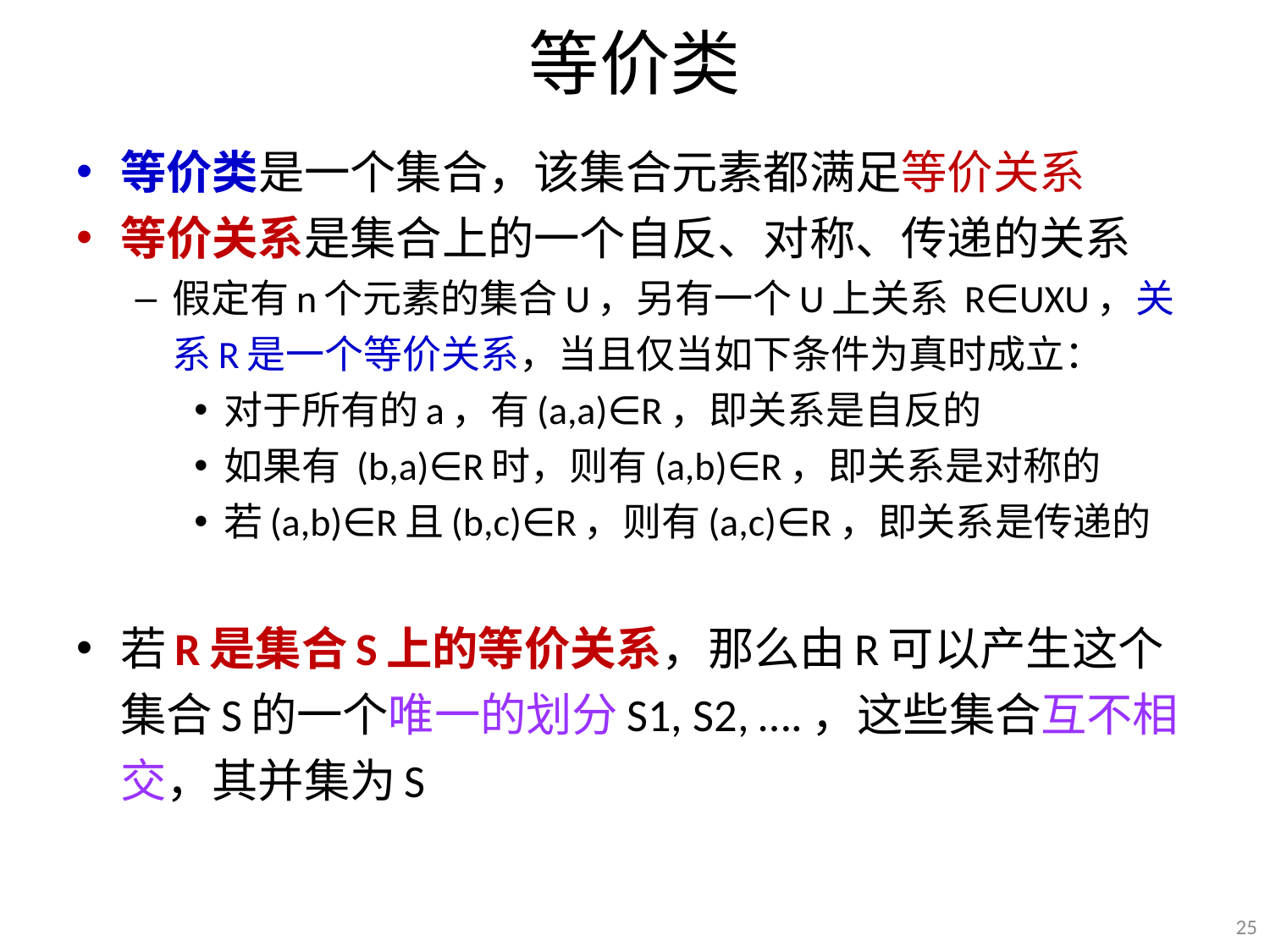

# 等价类
等价类是一个集合，该集合元素都满足等价关系
等价关系是集合上的一个自反、对称、传递的关系
假定有n个元素的集合U，另有一个U上关系 R∈UXU，关系R是一个等价关系，当且仅当如下条件为真时成立：
对于所有的a，有(a,a)∈R，即关系是自反的
如果有 (b,a)∈R时，则有(a,b)∈R，即关系是对称的
若(a,b)∈R且(b,c)∈R，则有(a,c)∈R，即关系是传递的

若R是集合S上的等价关系，那么由R可以产生这个集合S的一个唯一的划分S1, S2, ….，这些集合互不相交，其并集为S

25